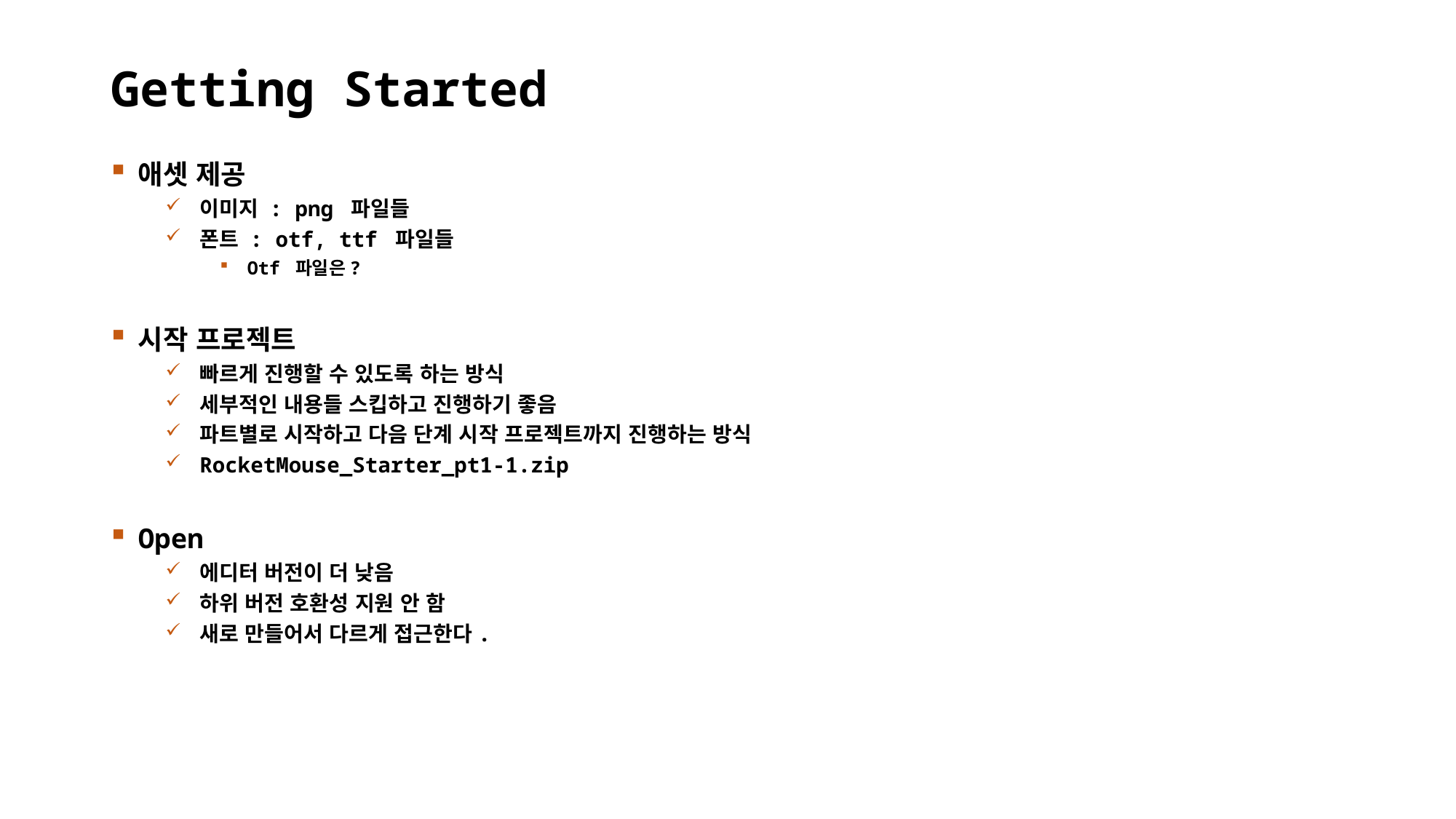

# Getting Started
애셋 제공
이미지 : png 파일들
폰트 : otf, ttf 파일들
Otf 파일은?

시작 프로젝트
빠르게 진행할 수 있도록 하는 방식
세부적인 내용들 스킵하고 진행하기 좋음
파트별로 시작하고 다음 단계 시작 프로젝트까지 진행하는 방식
RocketMouse_Starter_pt1-1.zip

Open
에디터 버전이 더 낮음
하위 버전 호환성 지원 안 함
새로 만들어서 다르게 접근한다.